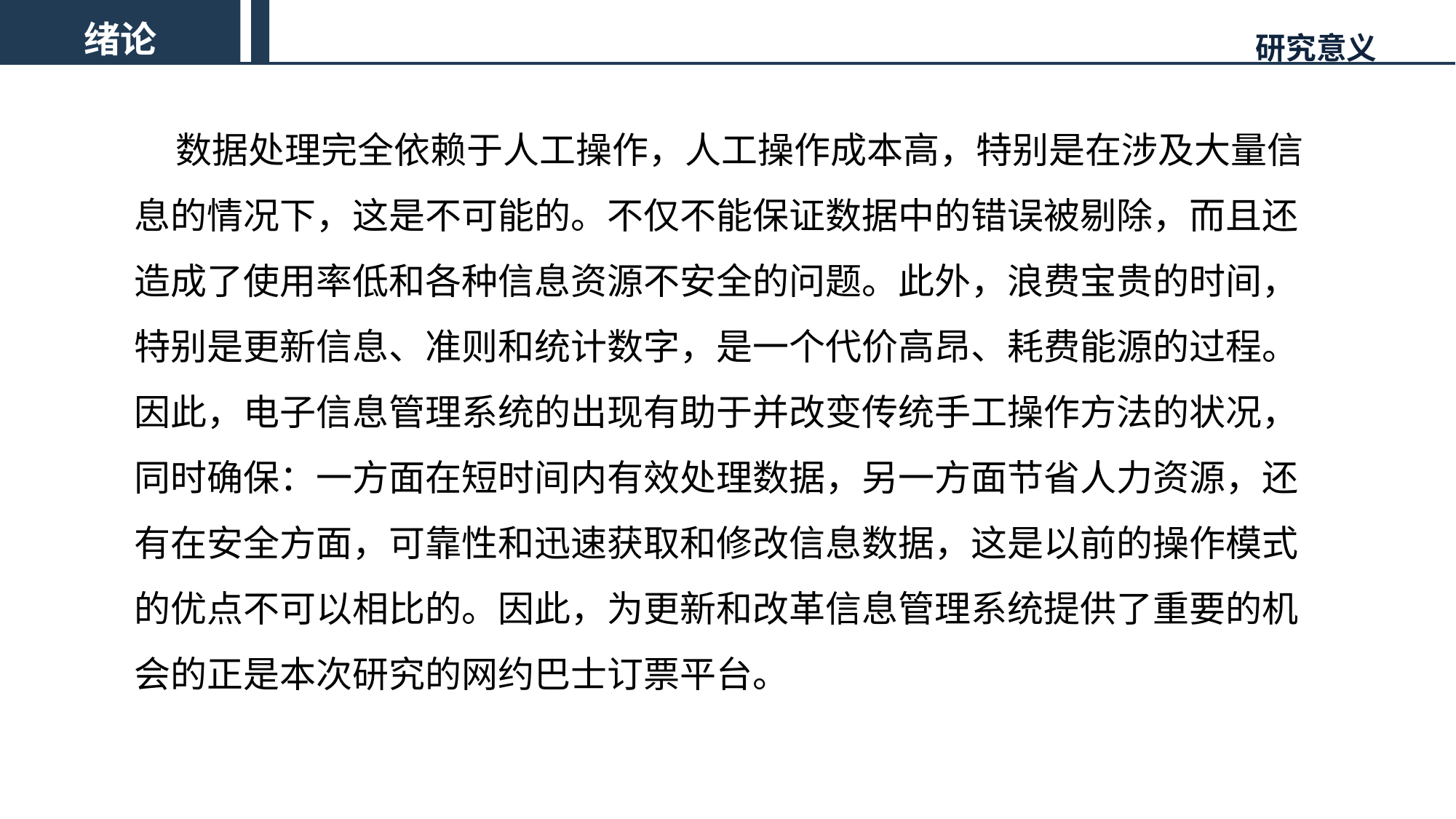

绪论

研究意义
    数据处理完全依赖于人工操作，人工操作成本高，特别是在涉及大量信息的情况下，这是不可能的。不仅不能保证数据中的错误被剔除，而且还造成了使用率低和各种信息资源不安全的问题。此外，浪费宝贵的时间，特别是更新信息、准则和统计数字，是一个代价高昂、耗费能源的过程。因此，电子信息管理系统的出现有助于并改变传统手工操作方法的状况，同时确保：一方面在短时间内有效处理数据，另一方面节省人力资源，还有在安全方面，可靠性和迅速获取和修改信息数据，这是以前的操作模式的优点不可以相比的。因此，为更新和改革信息管理系统提供了重要的机会的正是本次研究的网约巴士订票平台。